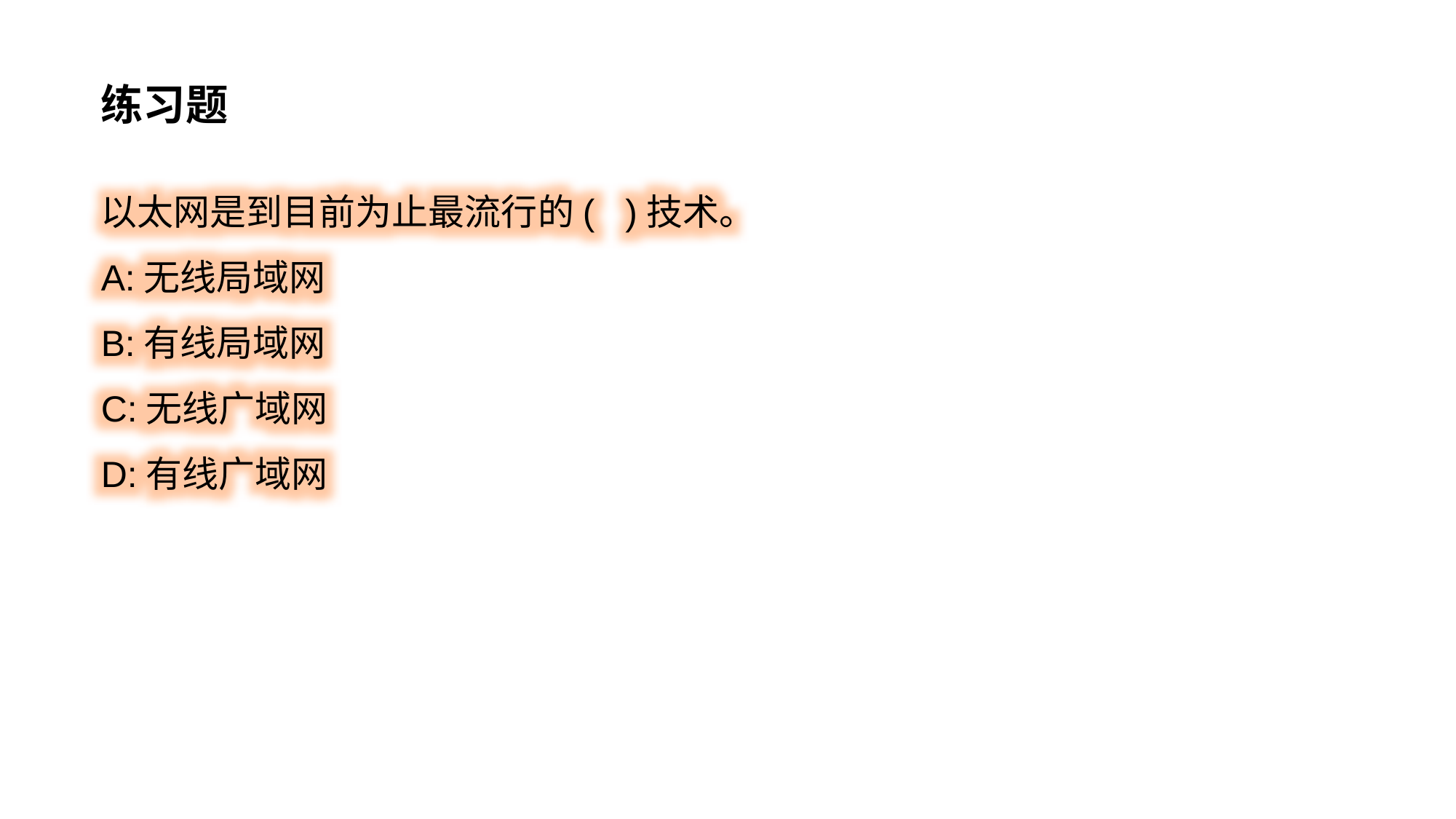

练习题
以太网是到目前为止最流行的(   )技术。
A:无线局域网
B:有线局域网
C:无线广域网
D:有线广域网